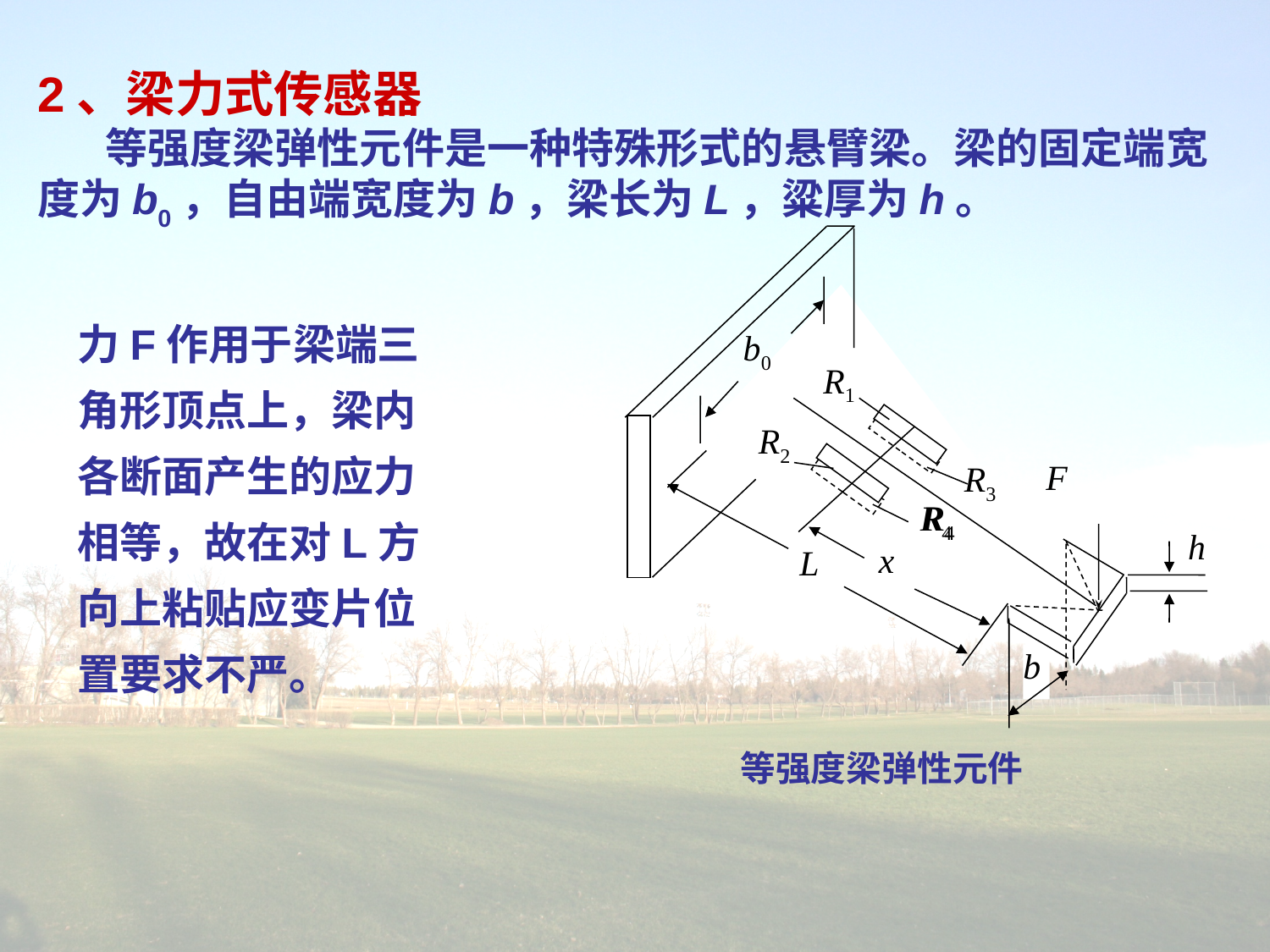

2、梁力式传感器
      等强度梁弹性元件是一种特殊形式的悬臂梁。梁的固定端宽度为b0，自由端宽度为b，梁长为L，粱厚为h。

b0
R1

R2

F

R3

R4
R4

h

x

L

b

力F作用于梁端三角形顶点上，梁内各断面产生的应力相等，故在对L方向上粘贴应变片位置要求不严。
等强度梁弹性元件